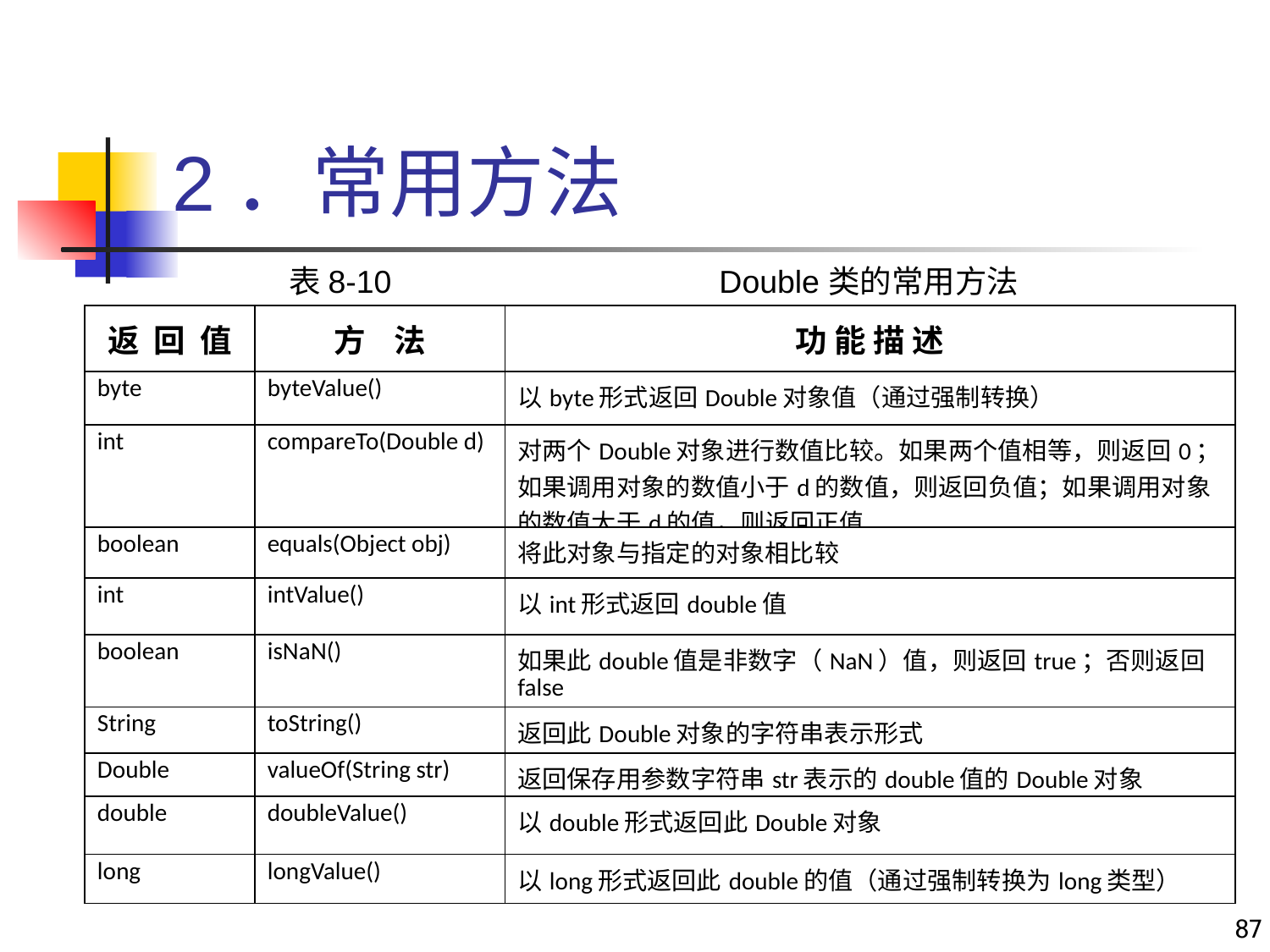

# 2．常用方法
表8-10                                     Double类的常用方法
| 返 回 值 | 方 法 | 功 能 描 述 |
| --- | --- | --- |
| byte | byteValue() | 以byte形式返回Double对象值（通过强制转换） |
| int | compareTo(Double d) | 对两个Double对象进行数值比较。如果两个值相等，则返回0；如果调用对象的数值小于d的数值，则返回负值；如果调用对象的数值大于d的值，则返回正值 |
| boolean | equals(Object obj) | 将此对象与指定的对象相比较 |
| int | intValue() | 以int形式返回double值 |
| boolean | isNaN() | 如果此double值是非数字（NaN）值，则返回true；否则返回false |
| String | toString() | 返回此Double对象的字符串表示形式 |
| Double | valueOf(String str) | 返回保存用参数字符串str表示的double值的Double对象 |
| double | doubleValue() | 以double形式返回此Double对象 |
| long | longValue() | 以long形式返回此double的值（通过强制转换为long类型） |
87